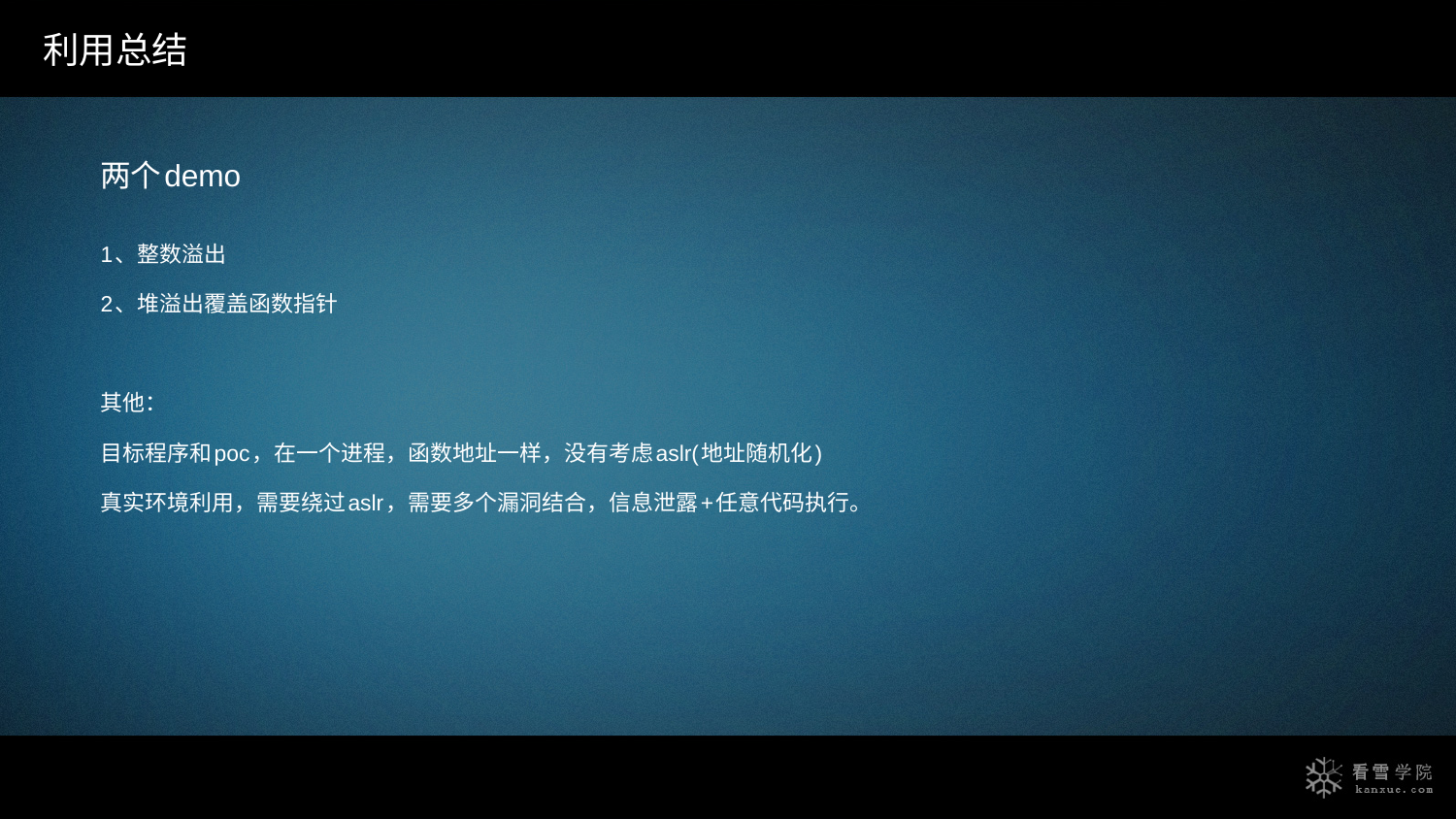

利用总结
两个demo

1、整数溢出
2、堆溢出覆盖函数指针

其他：
目标程序和poc，在一个进程，函数地址一样，没有考虑aslr(地址随机化)
真实环境利用，需要绕过aslr，需要多个漏洞结合，信息泄露+任意代码执行。